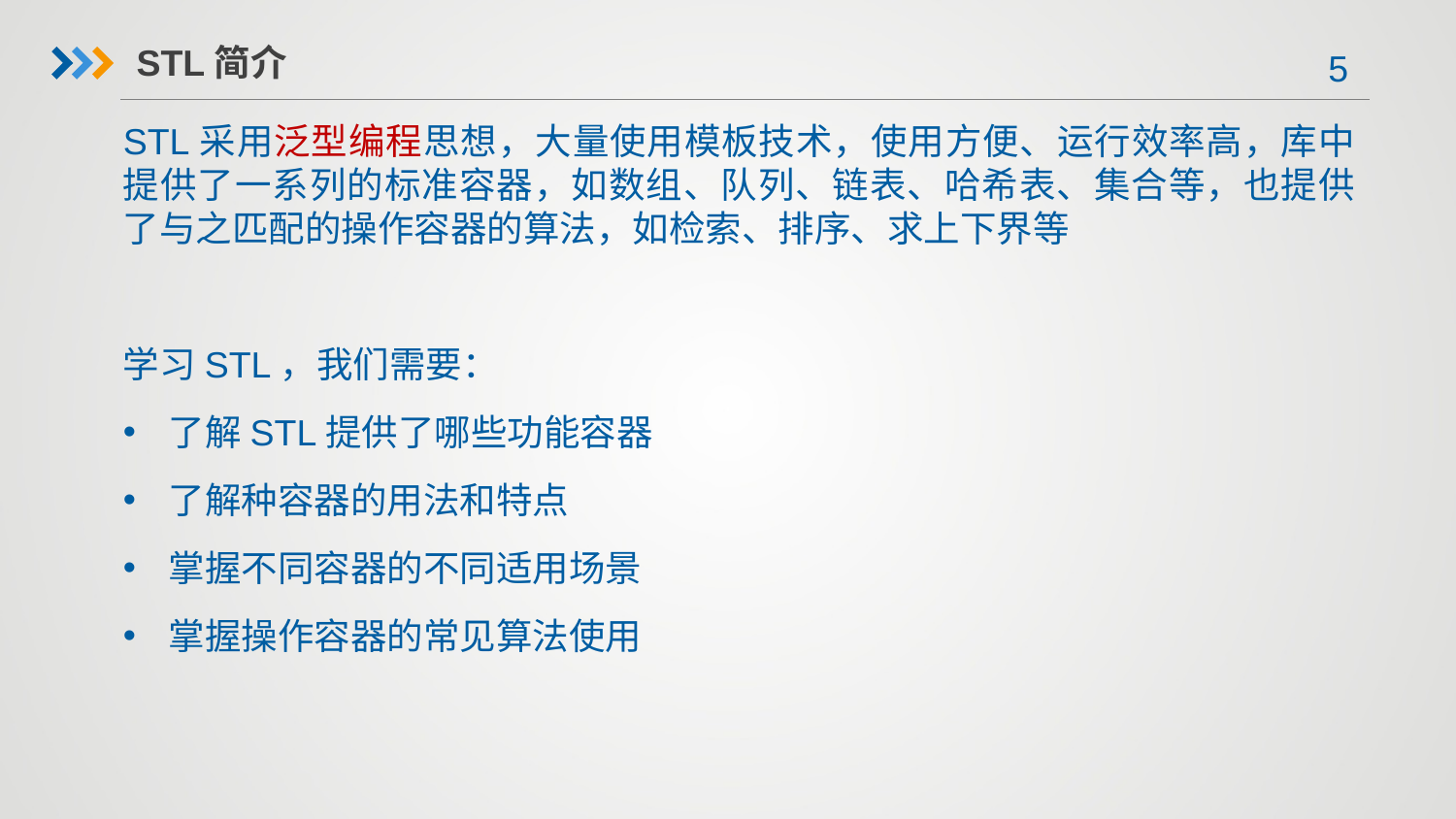

STL简介
STL采用泛型编程思想，大量使用模板技术，使用方便、运行效率高，库中提供了一系列的标准容器，如数组、队列、链表、哈希表、集合等，也提供了与之匹配的操作容器的算法，如检索、排序、求上下界等

学习STL，我们需要：
了解STL提供了哪些功能容器
了解种容器的用法和特点
掌握不同容器的不同适用场景
掌握操作容器的常见算法使用